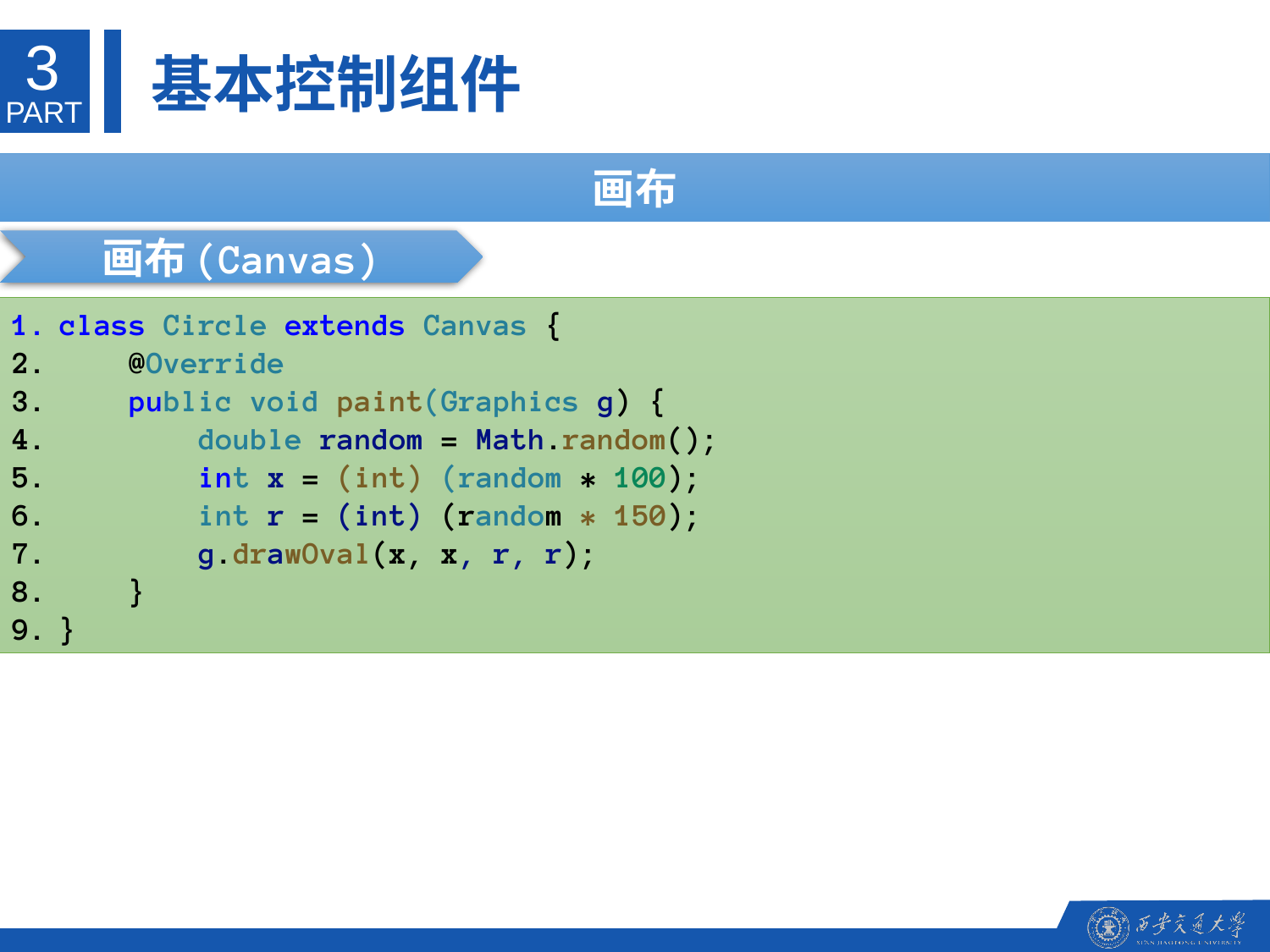

3
基本控制组件
PART
画布
画布(Canvas)
class Circle extends Canvas {
    @Override
    public void paint(Graphics g) {
        double random = Math.random();
        int x = (int) (random * 100);
        int r = (int) (random * 150);
        g.drawOval(x, x, r, r);
    }
}